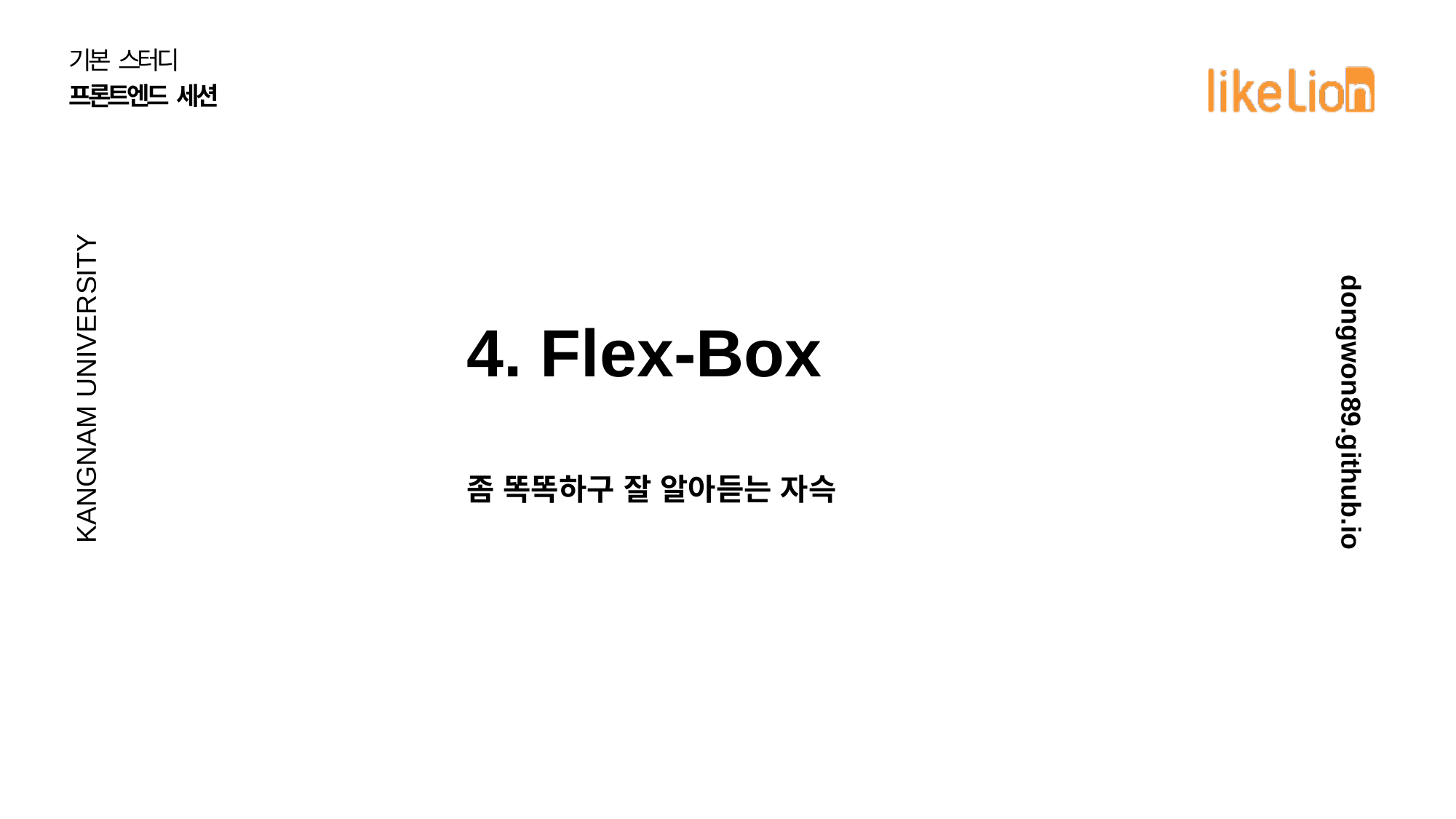

기본 스터디
프론트엔드 세션

KANGNAM UNIVERSITY
dongwon89.github.io
4. Flex-Box

좀 똑똑하구 잘 알아듣는 자슥